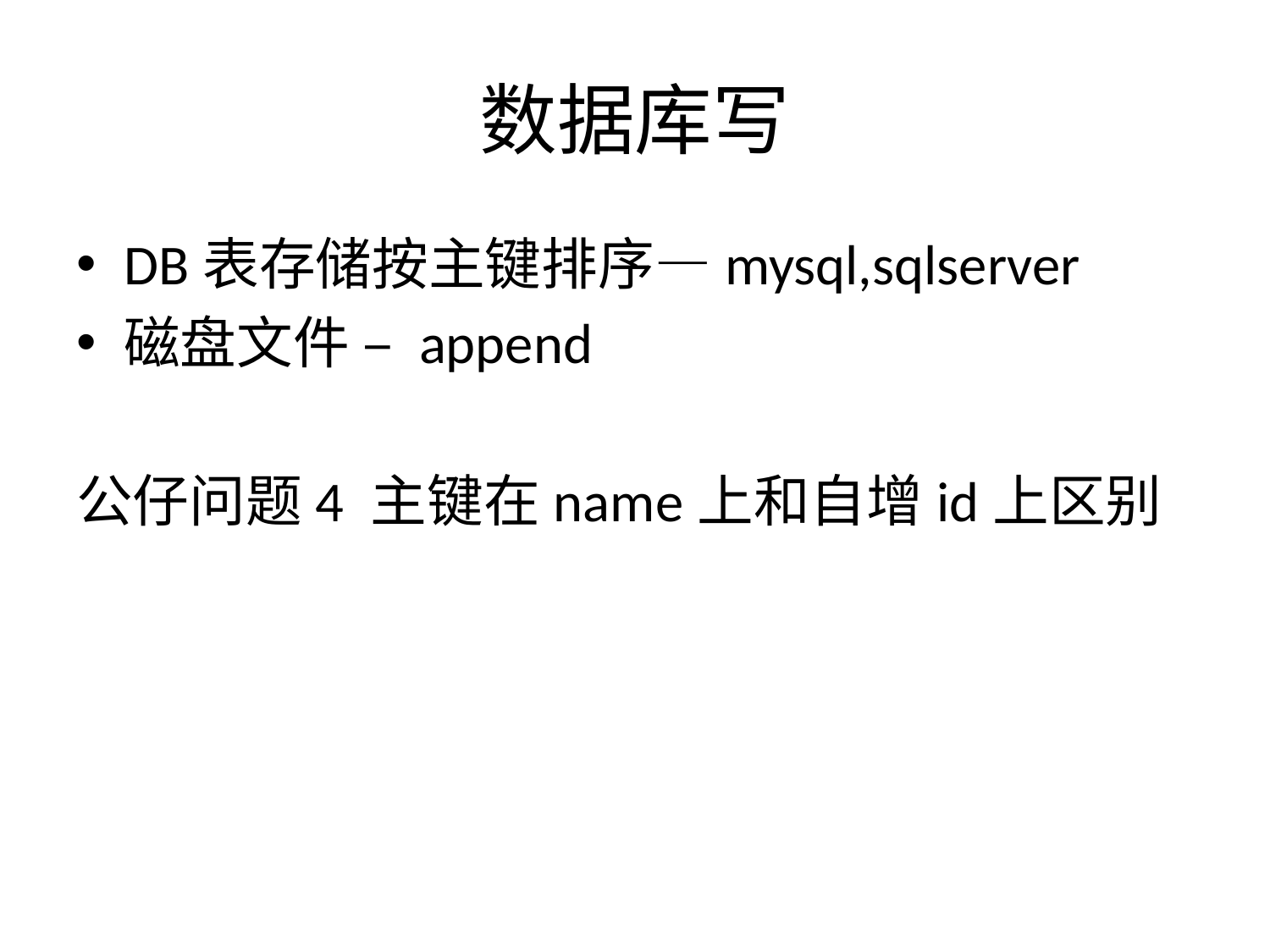

# 数据库写
DB表存储按主键排序—mysql,sqlserver
磁盘文件 – append

公仔问题4 主键在name上和自增id上区别